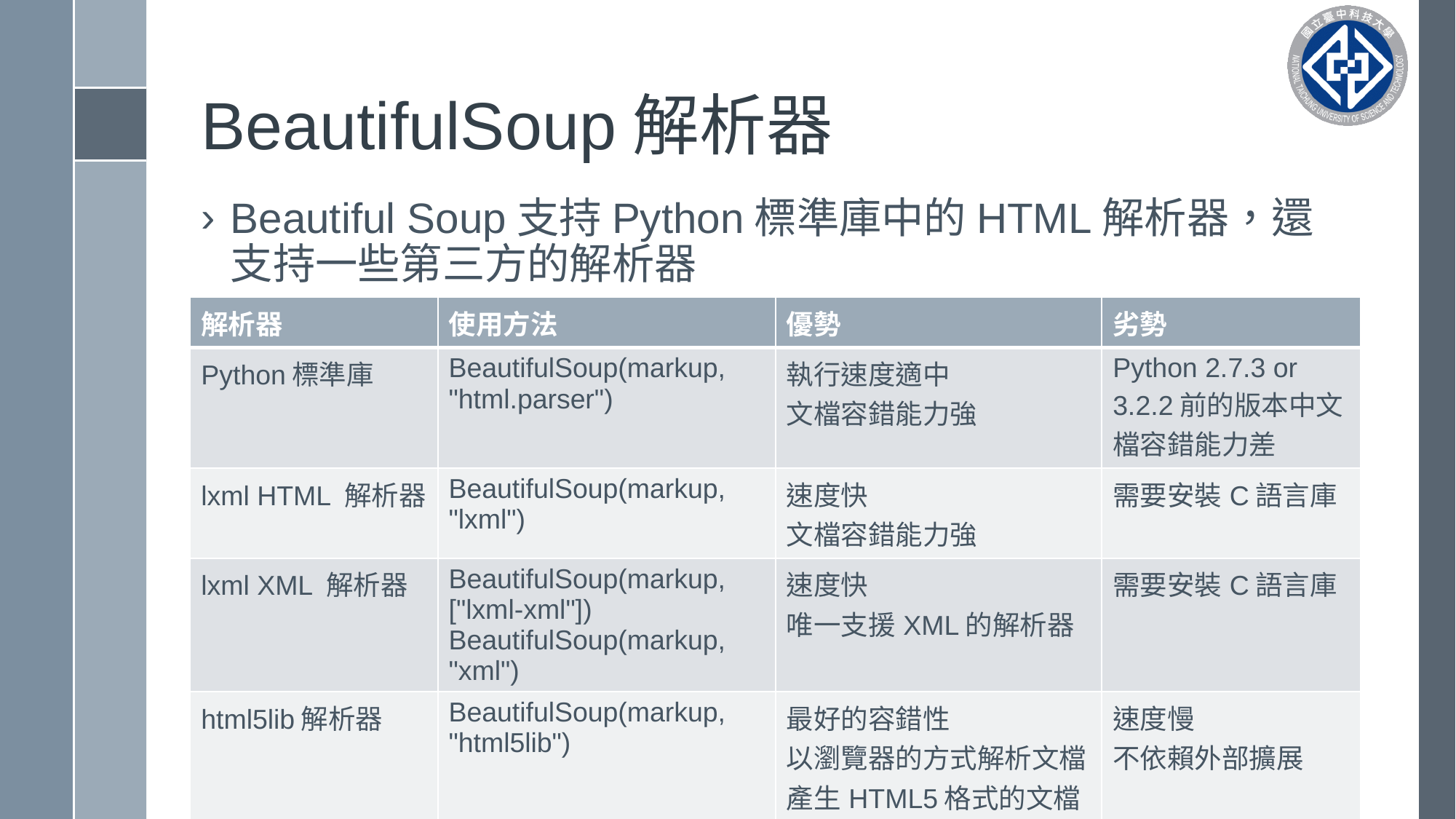

# BeautifulSoup解析器
Beautiful Soup支持Python標準庫中的HTML解析器，還支持一些第三方的解析器

| 解析器 | 使用方法 | 優勢 | 劣勢 |
| --- | --- | --- | --- |
| Python標準庫 | BeautifulSoup(markup, "html.parser") | 執行速度適中 文檔容錯能力強 | Python 2.7.3 or 3.2.2前的版本中文檔容錯能力差 |
| lxml HTML 解析器 | BeautifulSoup(markup, "lxml") | 速度快 文檔容錯能力強 | 需要安裝C語言庫 |
| lxml XML 解析器 | BeautifulSoup(markup, ["lxml-xml"]) BeautifulSoup(markup, "xml") | 速度快 唯一支援XML的解析器 | 需要安裝C語言庫 |
| html5lib解析器 | BeautifulSoup(markup, "html5lib") | 最好的容錯性 以瀏覽器的方式解析文檔 產生HTML5格式的文檔 | 速度慢 不依賴外部擴展 |